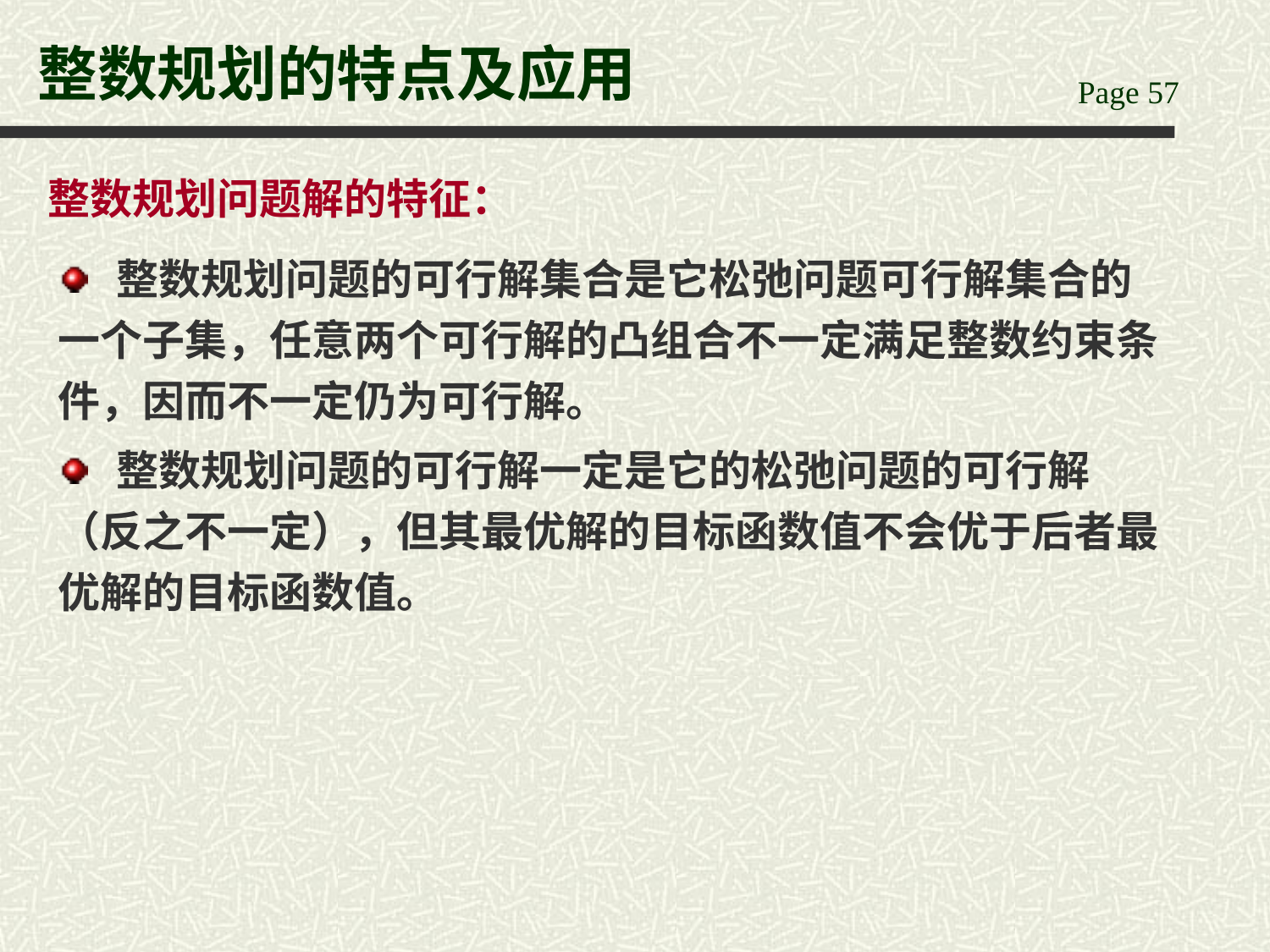

# 整数规划的特点及应用
整数规划问题解的特征：
  整数规划问题的可行解集合是它松弛问题可行解集合的一个子集，任意两个可行解的凸组合不一定满足整数约束条件，因而不一定仍为可行解。
  整数规划问题的可行解一定是它的松弛问题的可行解（反之不一定），但其最优解的目标函数值不会优于后者最优解的目标函数值。